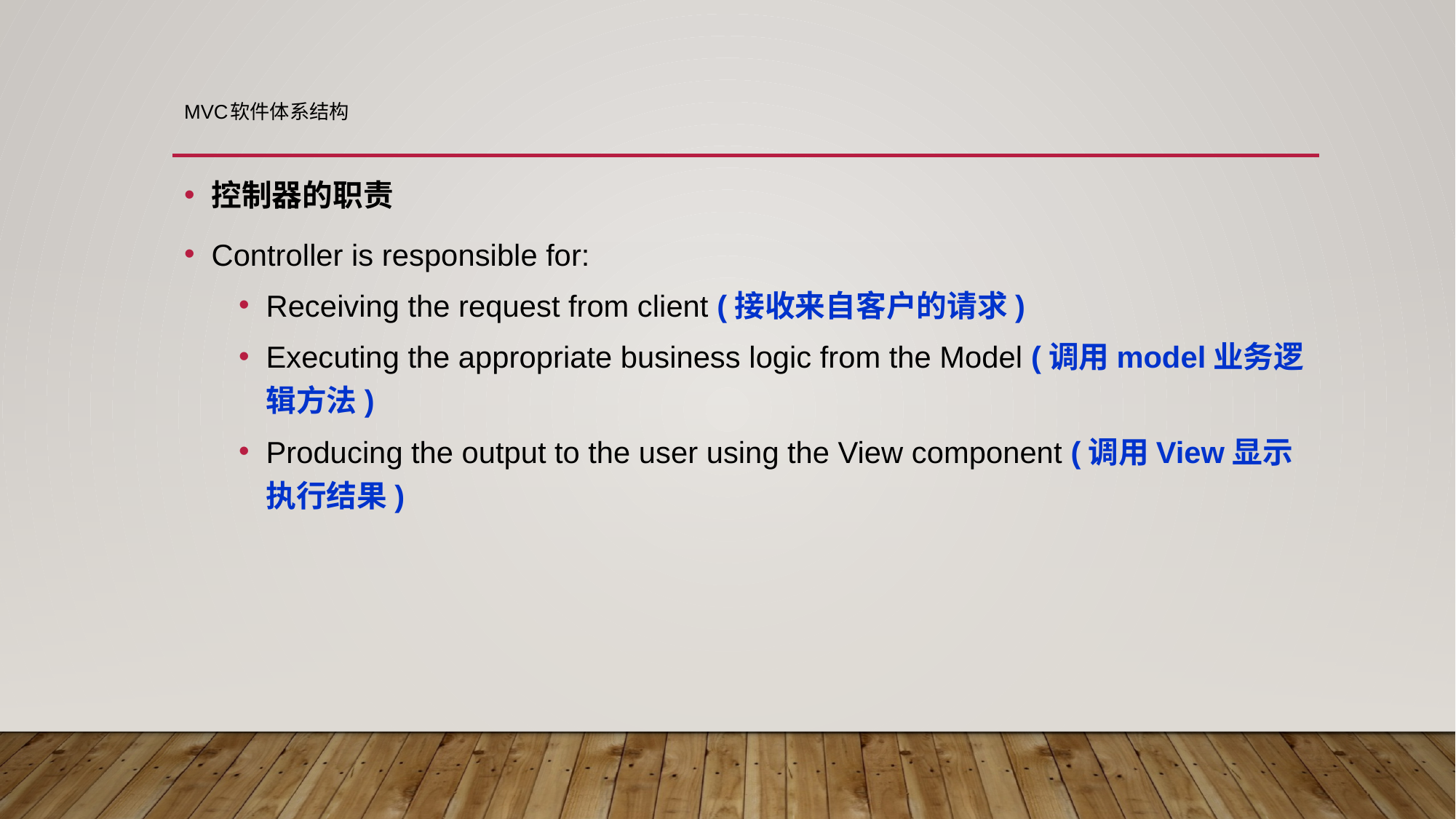

# MVC软件体系结构
控制器的职责
Controller is responsible for:
Receiving the request from client (接收来自客户的请求)
Executing the appropriate business logic from the Model (调用model业务逻辑方法)
Producing the output to the user using the View component (调用View显示执行结果)